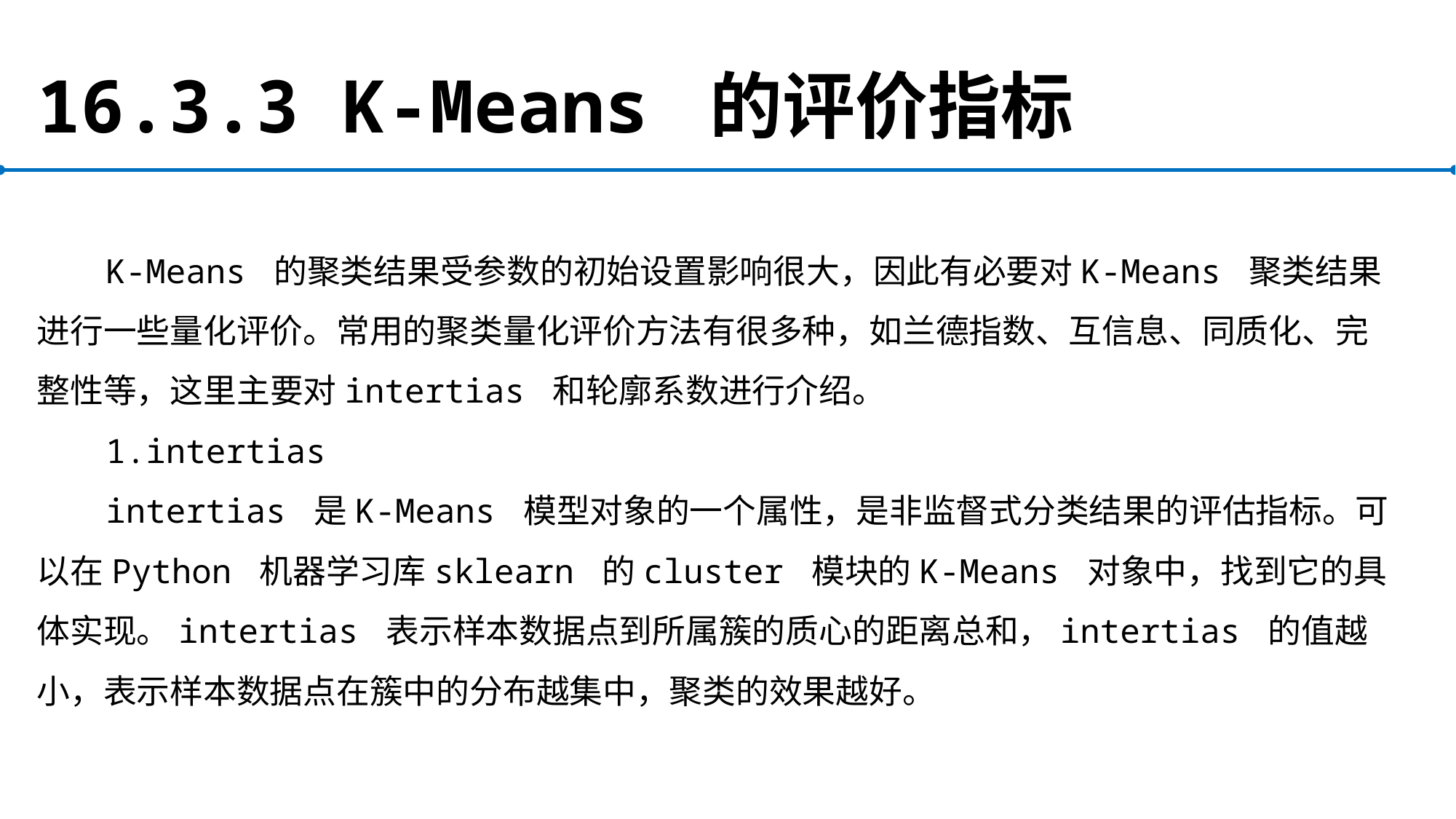

# 16.3.3 K-Means 的评价指标
K-Means 的聚类结果受参数的初始设置影响很大，因此有必要对K-Means 聚类结果进行一些量化评价。常用的聚类量化评价方法有很多种，如兰德指数、互信息、同质化、完整性等，这里主要对intertias 和轮廓系数进行介绍。
1.intertias
intertias 是K-Means 模型对象的一个属性，是非监督式分类结果的评估指标。可以在Python 机器学习库sklearn 的cluster 模块的K-Means 对象中，找到它的具体实现。intertias 表示样本数据点到所属簇的质心的距离总和，intertias 的值越小，表示样本数据点在簇中的分布越集中，聚类的效果越好。